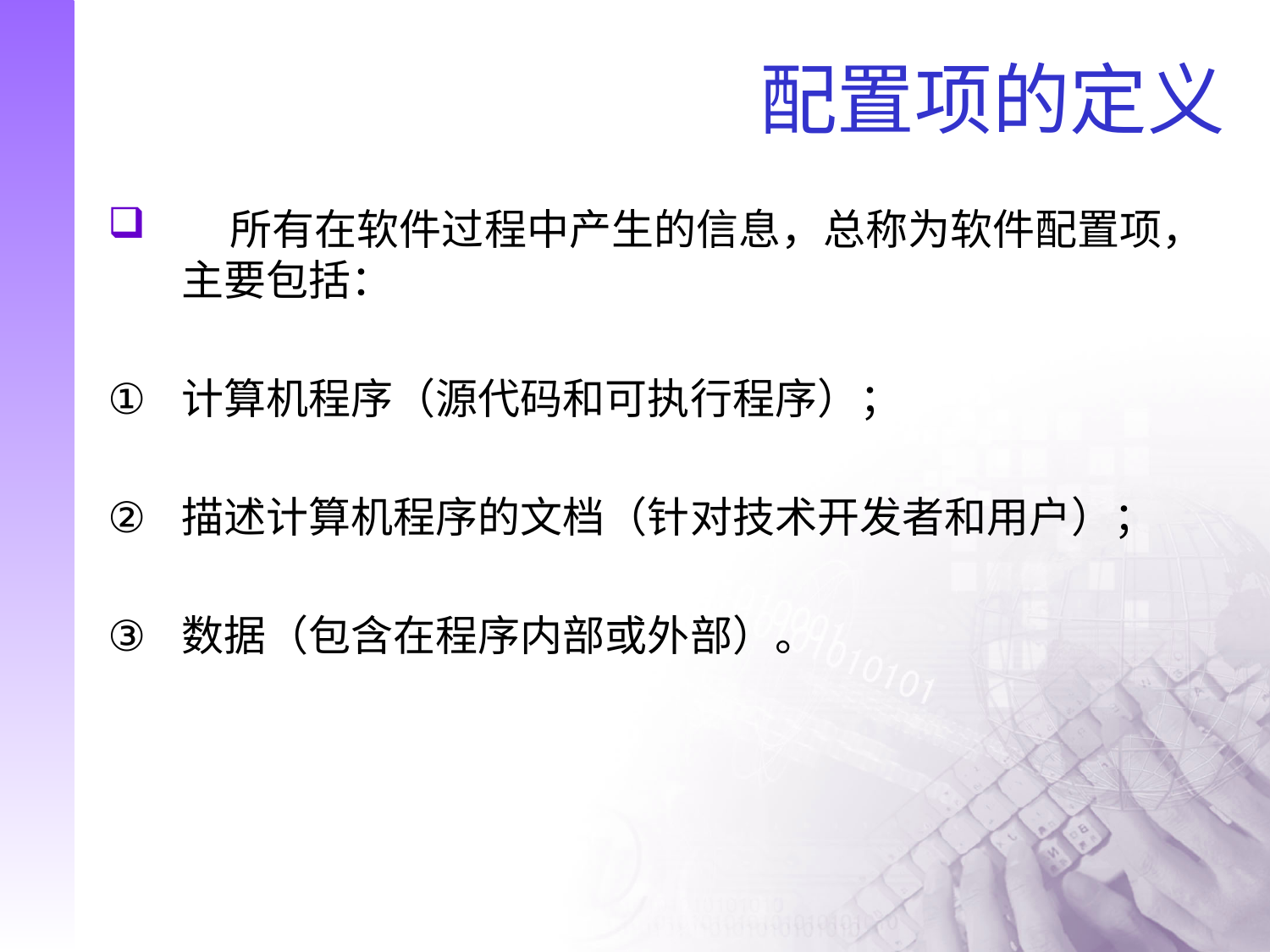

# 配置项的定义
    所有在软件过程中产生的信息，总称为软件配置项，主要包括：

计算机程序（源代码和可执行程序）；

描述计算机程序的文档（针对技术开发者和用户）；

数据（包含在程序内部或外部）。